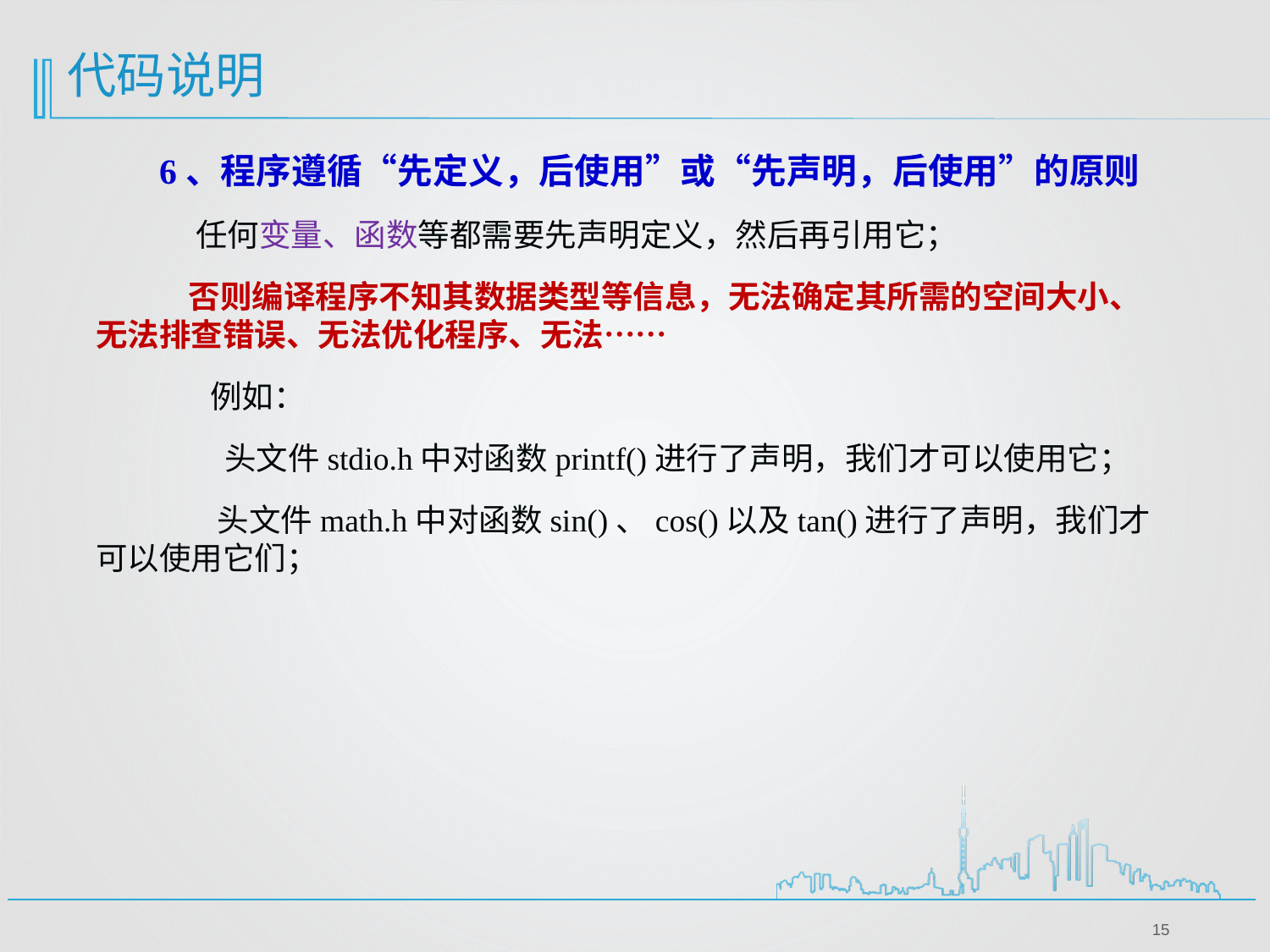

代码说明
6、程序遵循“先定义，后使用”或“先声明，后使用”的原则
    任何变量、函数等都需要先声明定义，然后再引用它；
   否则编译程序不知其数据类型等信息，无法确定其所需的空间大小、无法排查错误、无法优化程序、无法……
      例如：
        头文件stdio.h中对函数printf()进行了声明，我们才可以使用它；
       头文件math.h中对函数sin()、cos()以及tan()进行了声明，我们才可以使用它们；

15